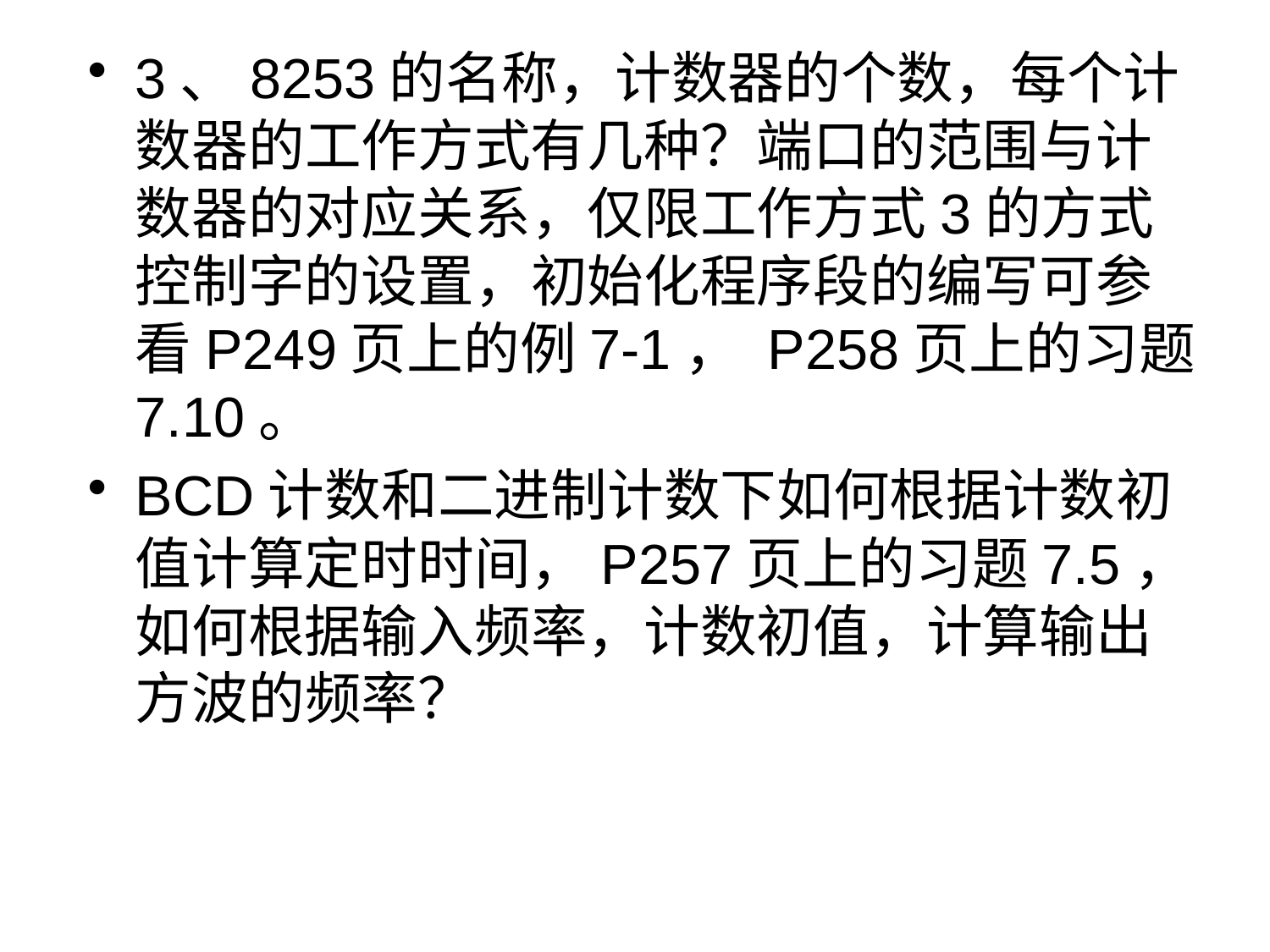

3、8253的名称，计数器的个数，每个计数器的工作方式有几种？端口的范围与计数器的对应关系，仅限工作方式3的方式控制字的设置，初始化程序段的编写可参看P249页上的例7-1， P258页上的习题7.10。
BCD计数和二进制计数下如何根据计数初值计算定时时间，P257页上的习题7.5，如何根据输入频率，计数初值，计算输出方波的频率？